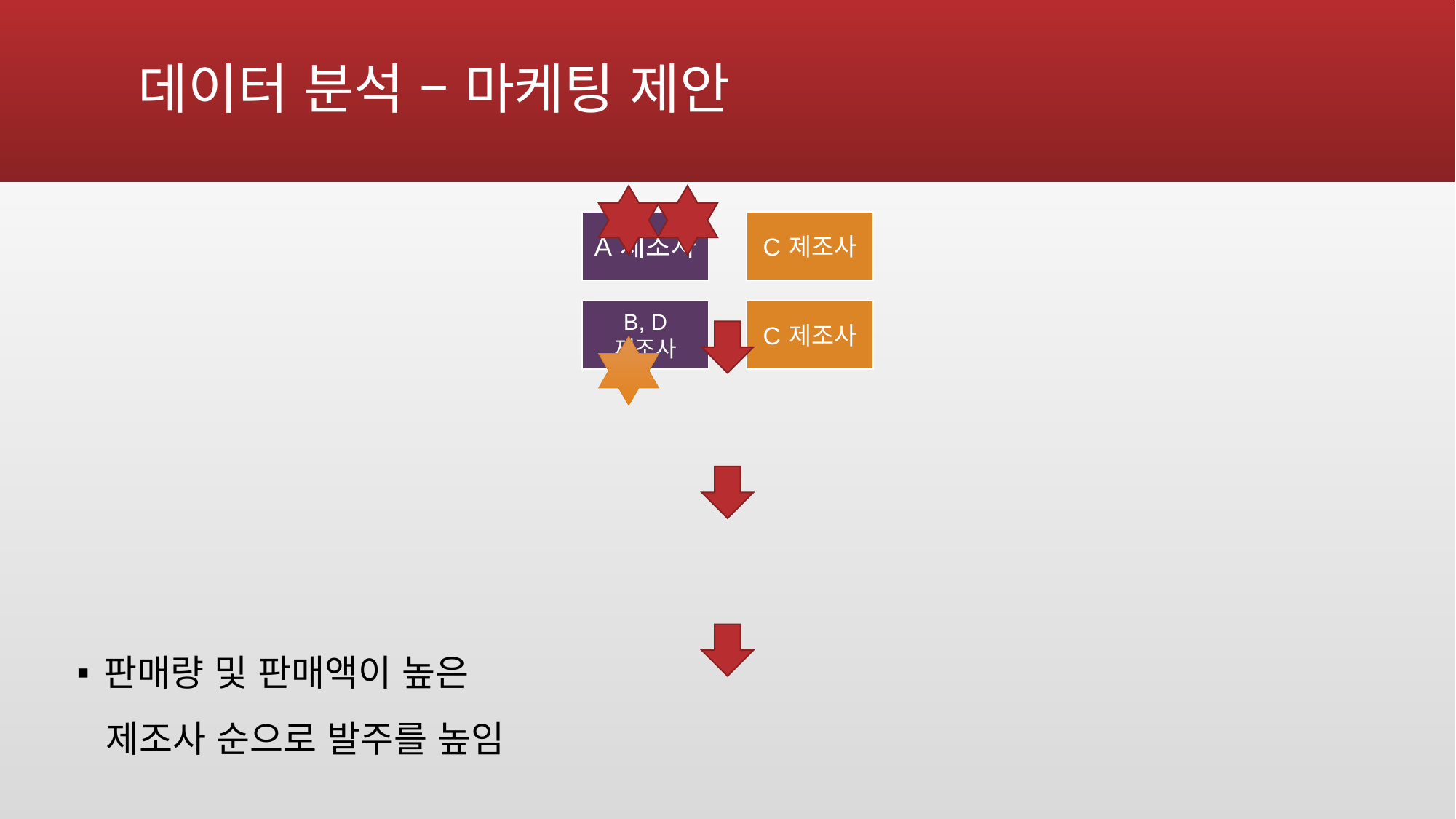

# 데이터 분석 – 마케팅 제안

A 제조사
C 제조사
B, D 제조사
C 제조사

판매량 및 판매액이 높은
  제조사 순으로 발주를 높임